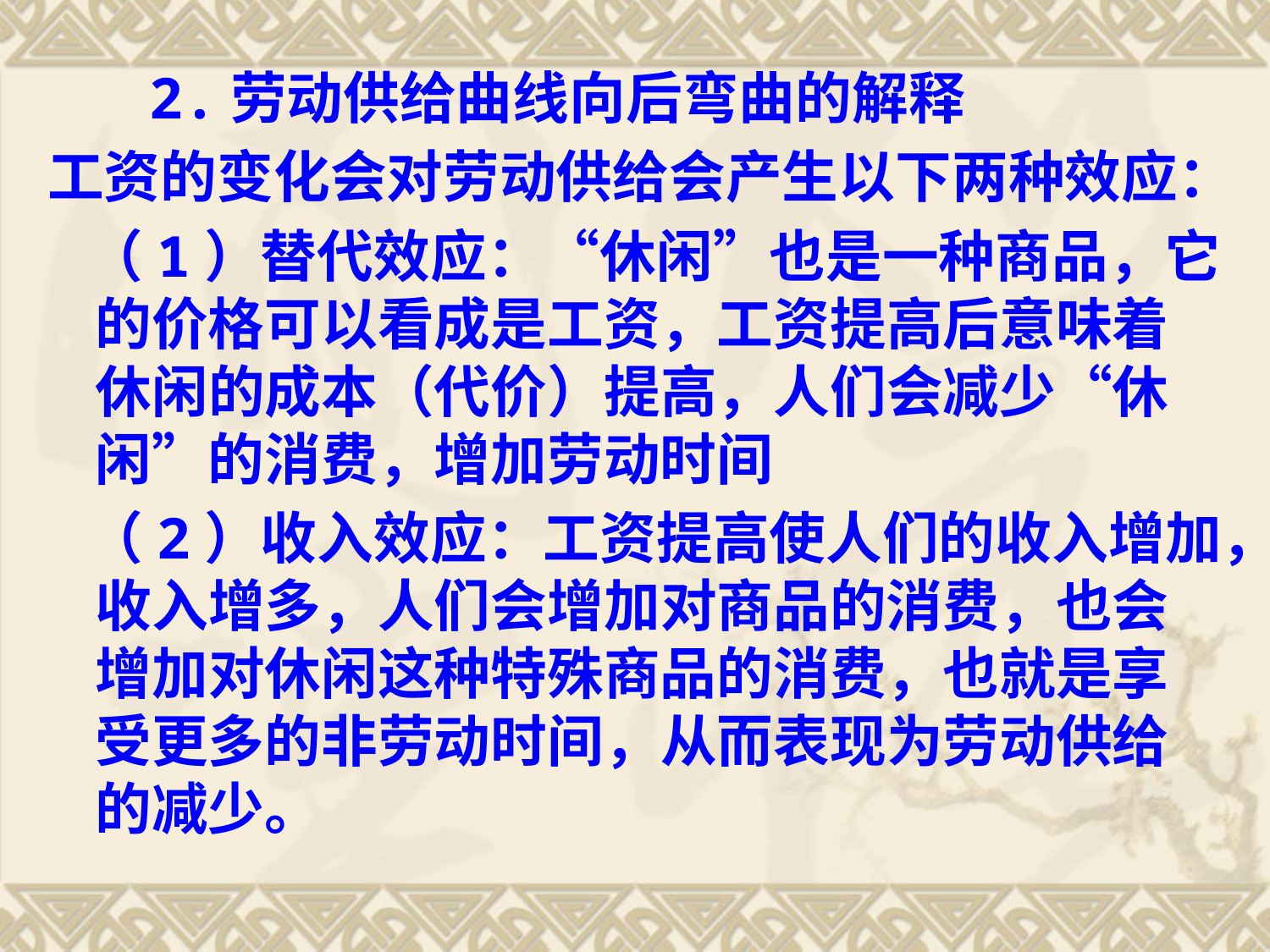

2.劳动供给曲线向后弯曲的解释
工资的变化会对劳动供给会产生以下两种效应：
  （1）替代效应：“休闲”也是一种商品，它的价格可以看成是工资，工资提高后意味着休闲的成本（代价）提高，人们会减少“休闲”的消费，增加劳动时间
  （2）收入效应：工资提高使人们的收入增加，收入增多，人们会增加对商品的消费，也会增加对休闲这种特殊商品的消费，也就是享受更多的非劳动时间，从而表现为劳动供给的减少。